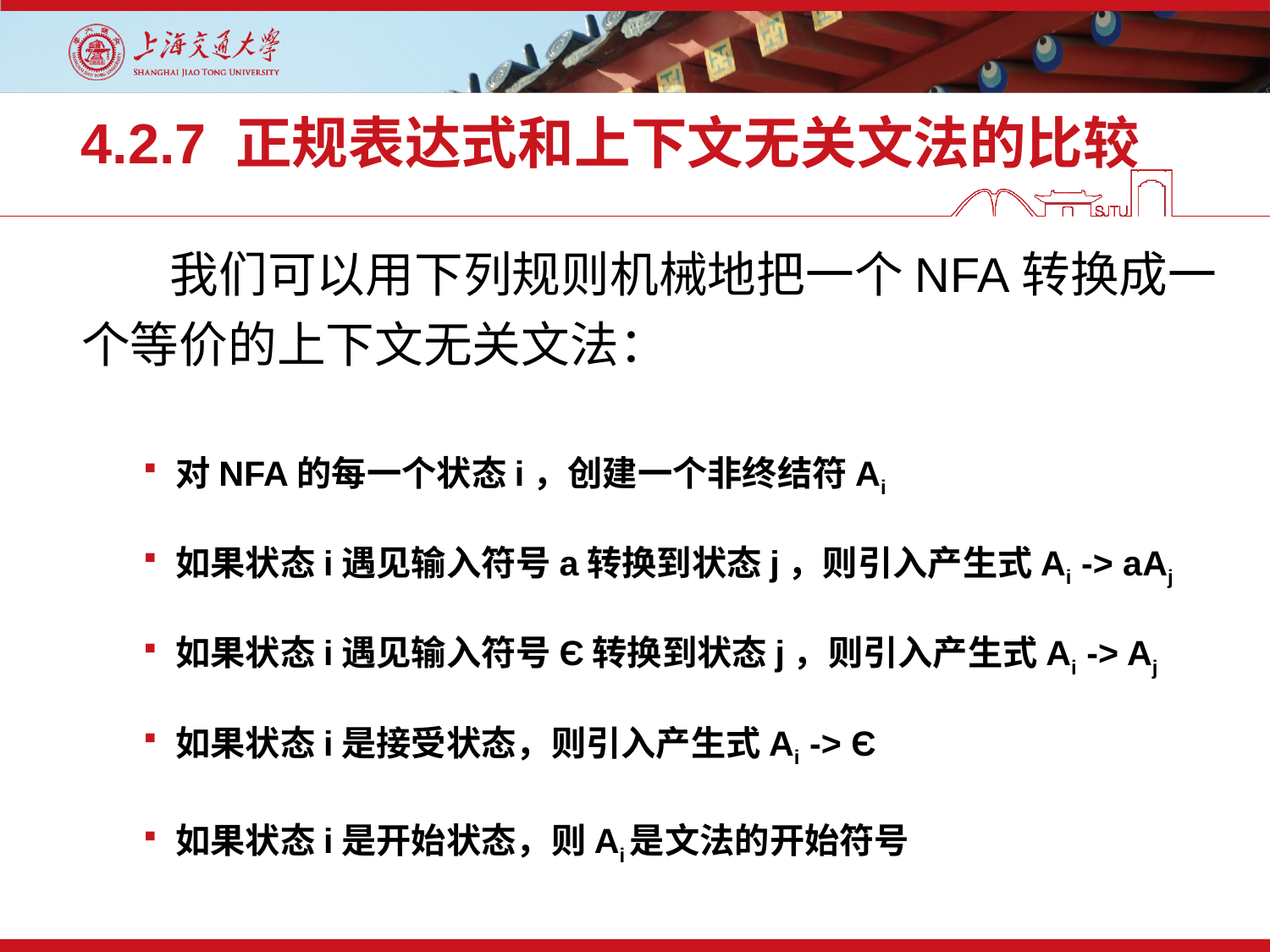

# 4.2.7 正规表达式和上下文无关文法的比较
       我们可以用下列规则机械地把一个NFA转换成一
个等价的上下文无关文法：

对NFA的每一个状态i，创建一个非终结符Ai

如果状态i遇见输入符号a转换到状态j，则引入产生式Ai -> aAj

如果状态i遇见输入符号Є转换到状态j，则引入产生式Ai -> Aj

如果状态i是接受状态，则引入产生式Ai -> Є

如果状态i是开始状态，则Ai是文法的开始符号